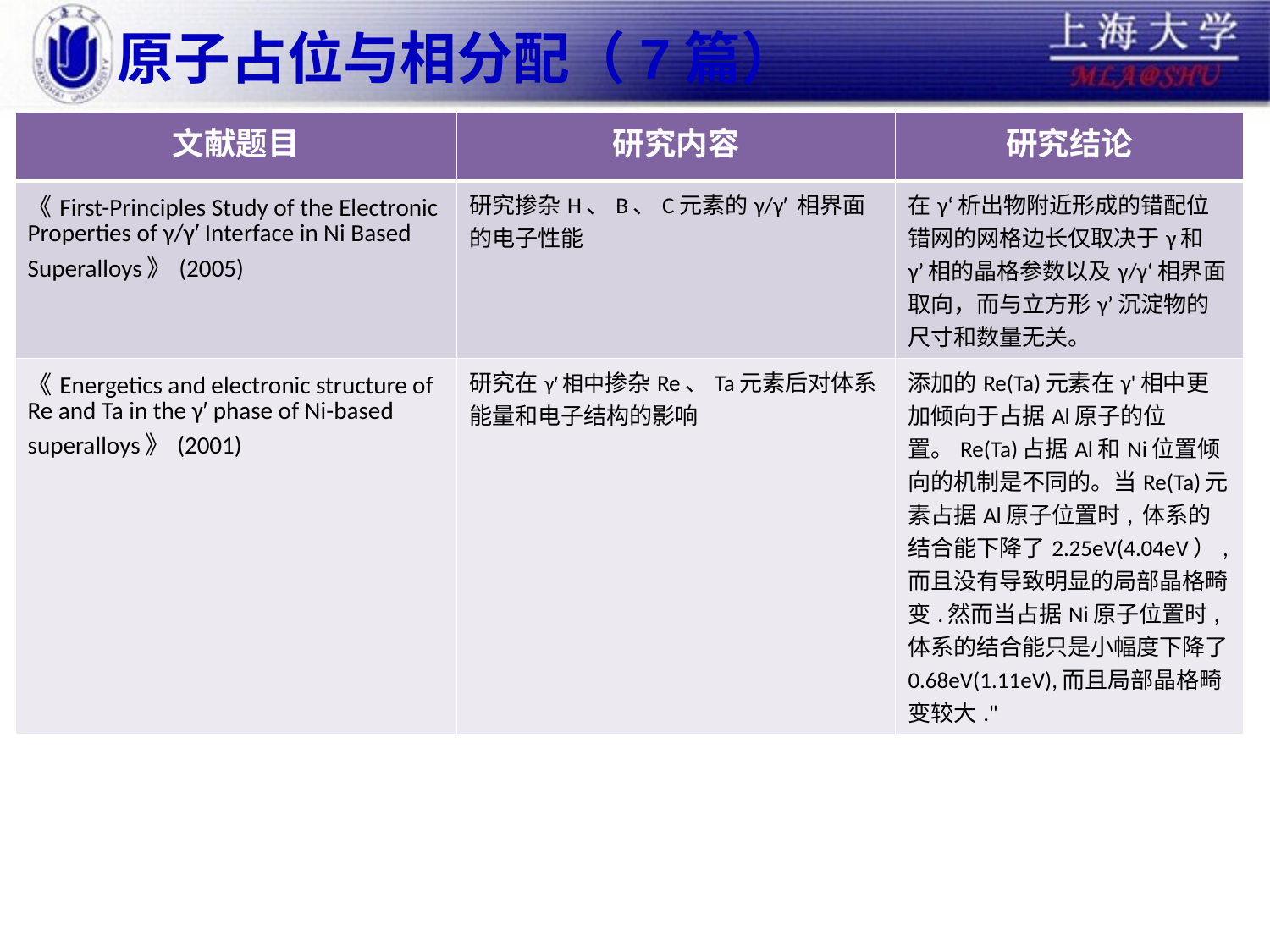

# 原子占位与相分配（7篇）
| 文献题目 | 研究内容 | 研究结论 |
| --- | --- | --- |
| 《First-Principles Study of the Electronic Properties of γ/γ′ Interface in Ni Based Superalloys》(2005) | 研究掺杂H、B、C元素的γ/γ′ 相界面的电子性能 | 在γ‘析出物附近形成的错配位错网的网格边长仅取决于γ和γ’相的晶格参数以及γ/γ‘相界面取向，而与立方形γ’沉淀物的尺寸和数量无关。 |
| 《Energetics and electronic structure of Re and Ta in the γ′ phase of Ni-based superalloys》(2001) | 研究在γ′相中掺杂Re、Ta元素后对体系能量和电子结构的影响 | 添加的Re(Ta)元素在γ'相中更加倾向于占据Al原子的位置。Re(Ta)占据Al和Ni位置倾向的机制是不同的。当Re(Ta)元素占据Al原子位置时, 体系的结合能下降了2.25eV(4.04eV）,而且没有导致明显的局部晶格畸变.然而当占据Ni原子位置时,体系的结合能只是小幅度下降了0.68eV(1.11eV),而且局部晶格畸变较大." |